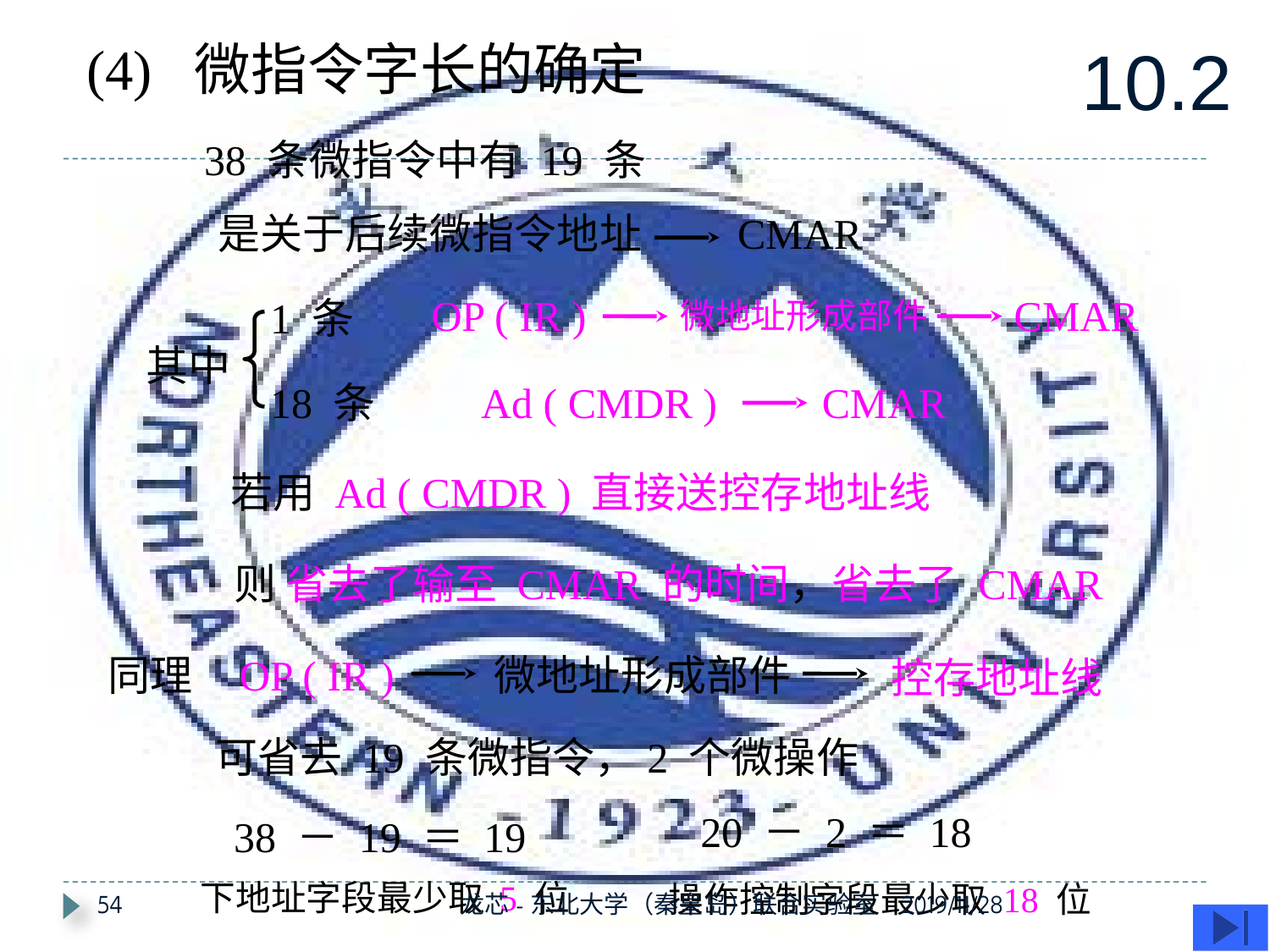

10.2
(4)  微指令字长的确定
38 条微指令中有 19 条
是关于后续微指令地址
CMAR

OP ( IR )
CMAR
微地址形成部件

1 条

其中
18 条
Ad ( CMDR )
CMAR

若用 Ad ( CMDR ) 直接送控存地址线
则 省去了输至 CMAR 的时间，省去了 CMAR
同理
OP ( IR )
微地址形成部件
 控存地址线

可省去 19 条微指令，2 个微操作
   20 － 2 ＝ 18
操作控制字段最少取 18 位
     38 － 19 ＝ 19
 下地址字段最少取 5 位
54
龙芯-东北大学（秦皇岛）联合实验室
2019/11/28